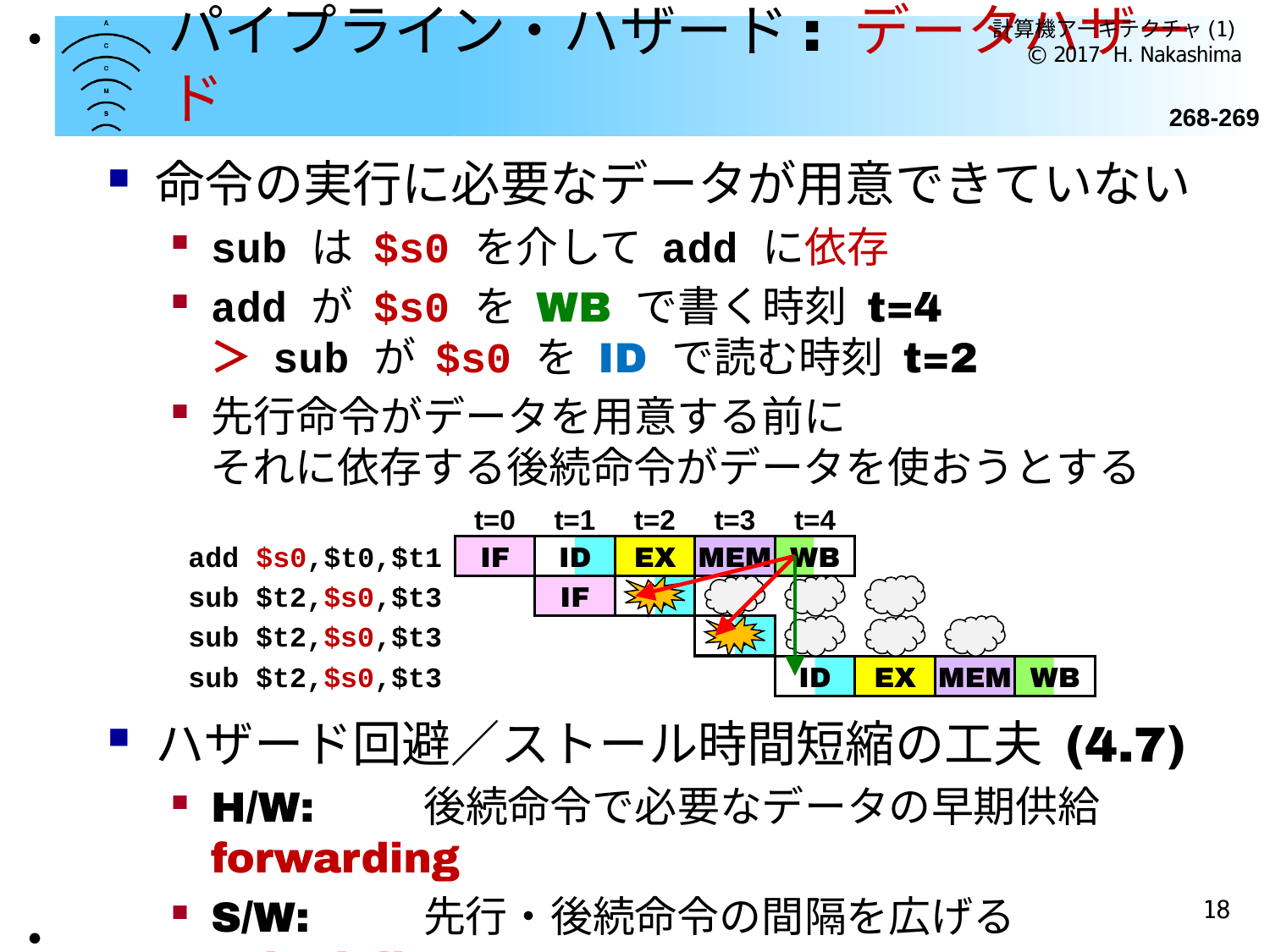

計算機アーキテクチャ(1)  © 2017  H. Nakashima
●
# 4.5 パイプライン処理の概要 パイプライン・ハザード: データハザード
268-269
命令の実行に必要なデータが用意できていない
sub は $s0 を介して add に依存
add が $s0 を WB で書く時刻 t=4
	＞ sub が $s0 を ID で読む時刻 t=2
先行命令がデータを用意する前に
	それに依存する後続命令がデータを使おうとする

t=0
t=1
t=2
t=3
t=4
add $s0,$t0,$t1
IF
ID

EX
MEM

WB
sub $t2,$s0,$t3
IF
ID

sub $t2,$s0,$t3
ID

sub $t2,$s0,$t3
ID

EX
MEM

WB
ハザード回避／ストール時間短縮の工夫 (4.7)
H/W:	後続命令で必要なデータの早期供給 forwarding
S/W:	先行・後続命令の間隔を広げる scheduling

18
●